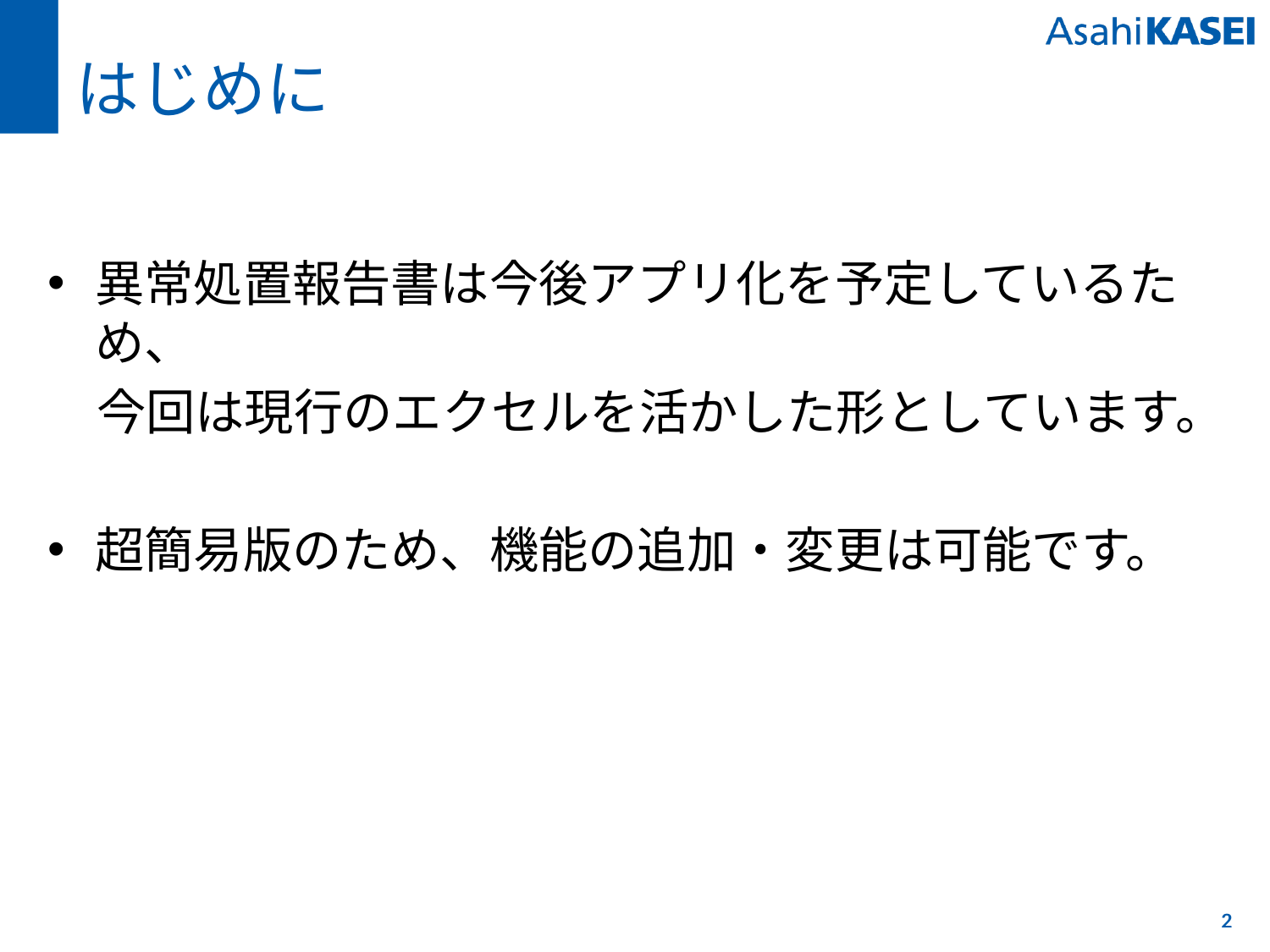

# はじめに
異常処置報告書は今後アプリ化を予定しているため、
　今回は現行のエクセルを活かした形としています。

超簡易版のため、機能の追加・変更は可能です。